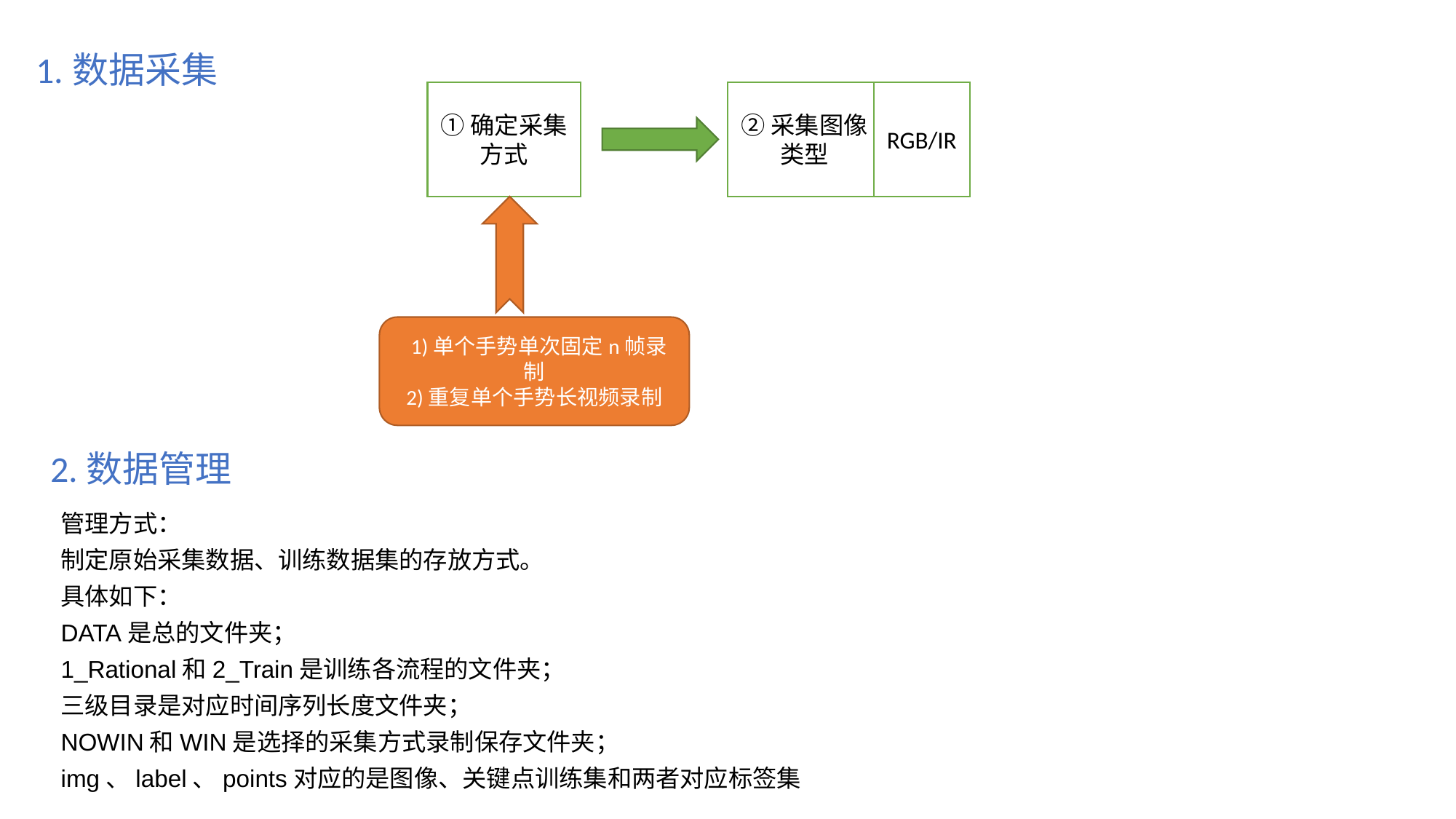

1.数据采集

①确定采集方式
②采集图像类型
RGB/IR

  1)单个手势单次固定n帧录制
2)重复单个手势长视频录制
2.数据管理
管理方式：
制定原始采集数据、训练数据集的存放方式。
具体如下：
DATA是总的文件夹；
1_Rational和2_Train是训练各流程的文件夹；
三级目录是对应时间序列长度文件夹；
NOWIN和WIN是选择的采集方式录制保存文件夹；
img、label、points对应的是图像、关键点训练集和两者对应标签集